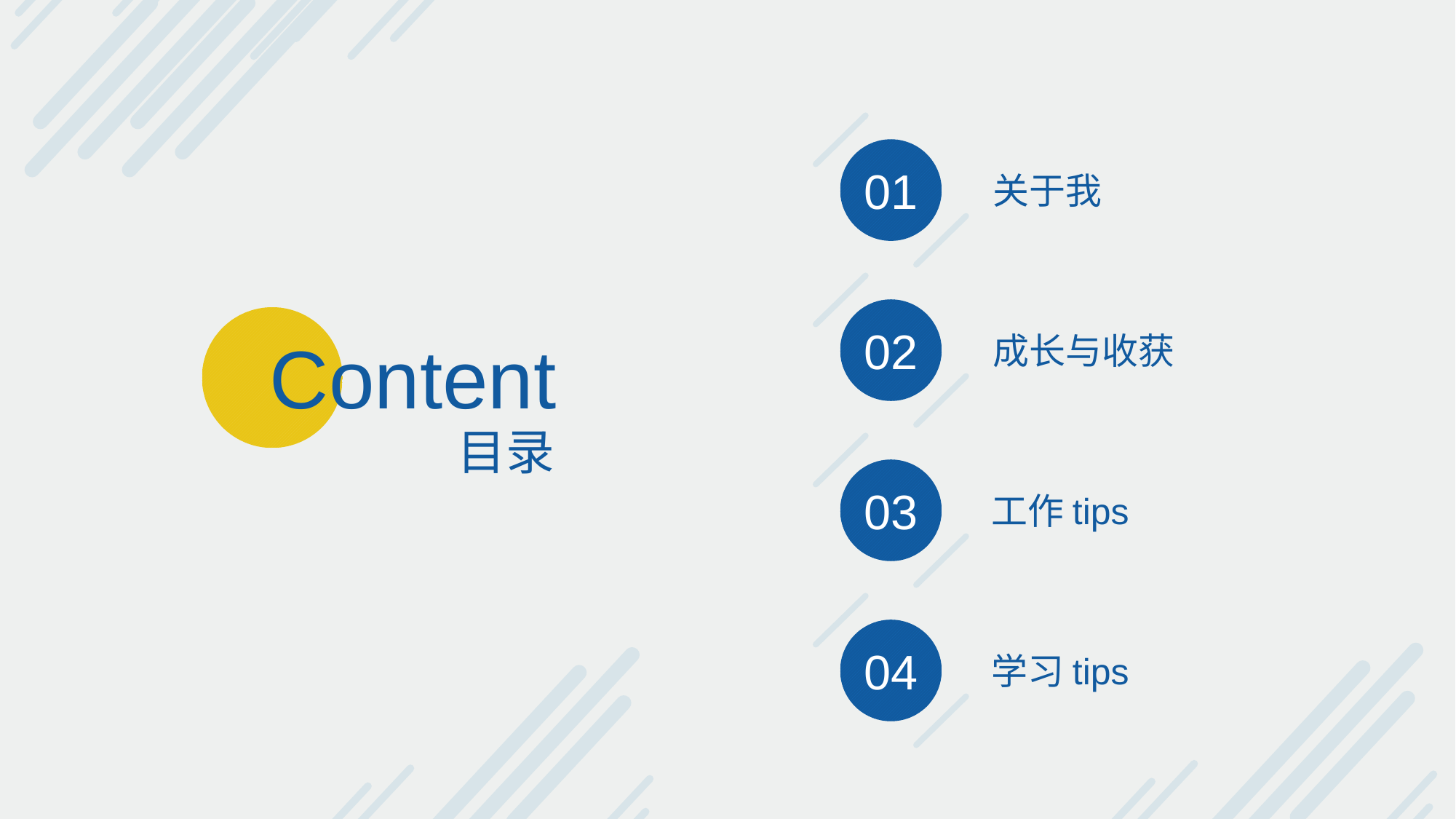

01
关于我
02

Content
成长与收获
目录
03
工作tips
04
学习tips